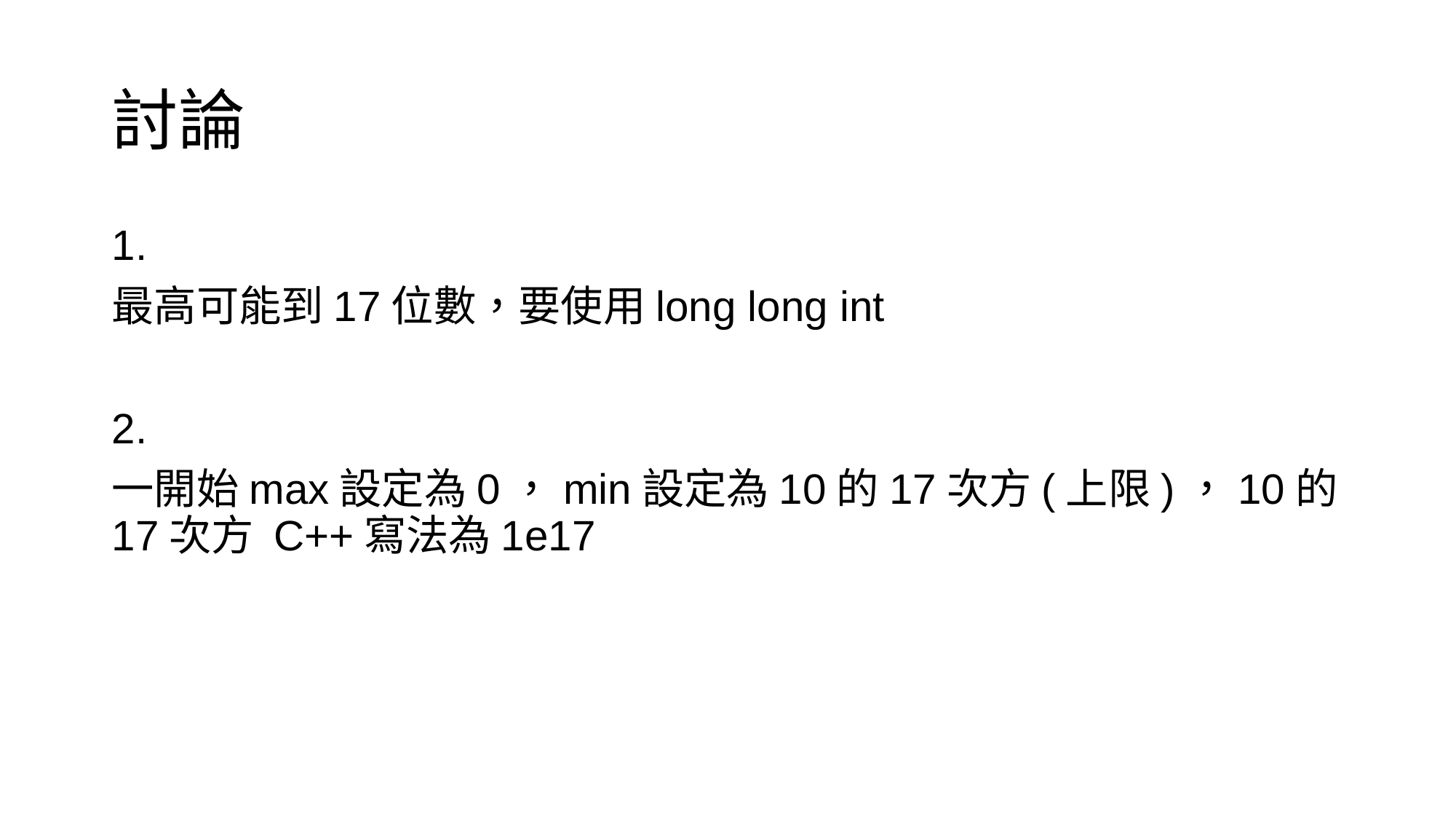

# 討論
1.
最高可能到17位數，要使用long long int

2.
一開始max設定為0，min設定為10的17次方(上限)，10的17次方 C++寫法為1e17